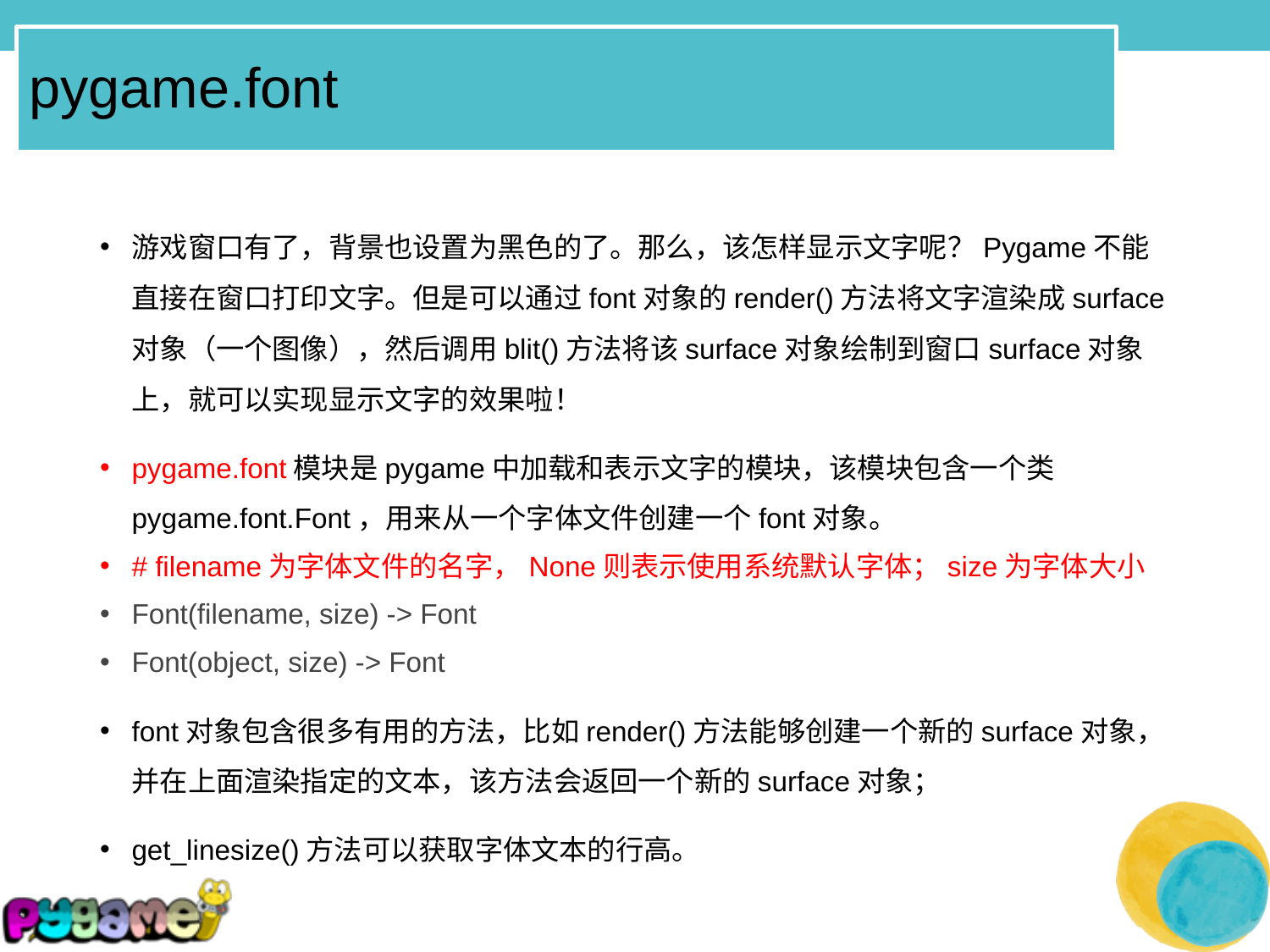

# pygame.font
游戏窗口有了，背景也设置为黑色的了。那么，该怎样显示文字呢？Pygame不能直接在窗口打印文字。但是可以通过font对象的render()方法将文字渲染成surface对象（一个图像），然后调用blit()方法将该surface对象绘制到窗口surface对象上，就可以实现显示文字的效果啦！
pygame.font模块是pygame中加载和表示文字的模块，该模块包含一个类pygame.font.Font，用来从一个字体文件创建一个font对象。
# filename为字体文件的名字，None则表示使用系统默认字体；size为字体大小
Font(filename, size) -> Font
Font(object, size) -> Font
font对象包含很多有用的方法，比如render()方法能够创建一个新的surface对象，并在上面渲染指定的文本，该方法会返回一个新的surface对象；
get_linesize()方法可以获取字体文本的行高。